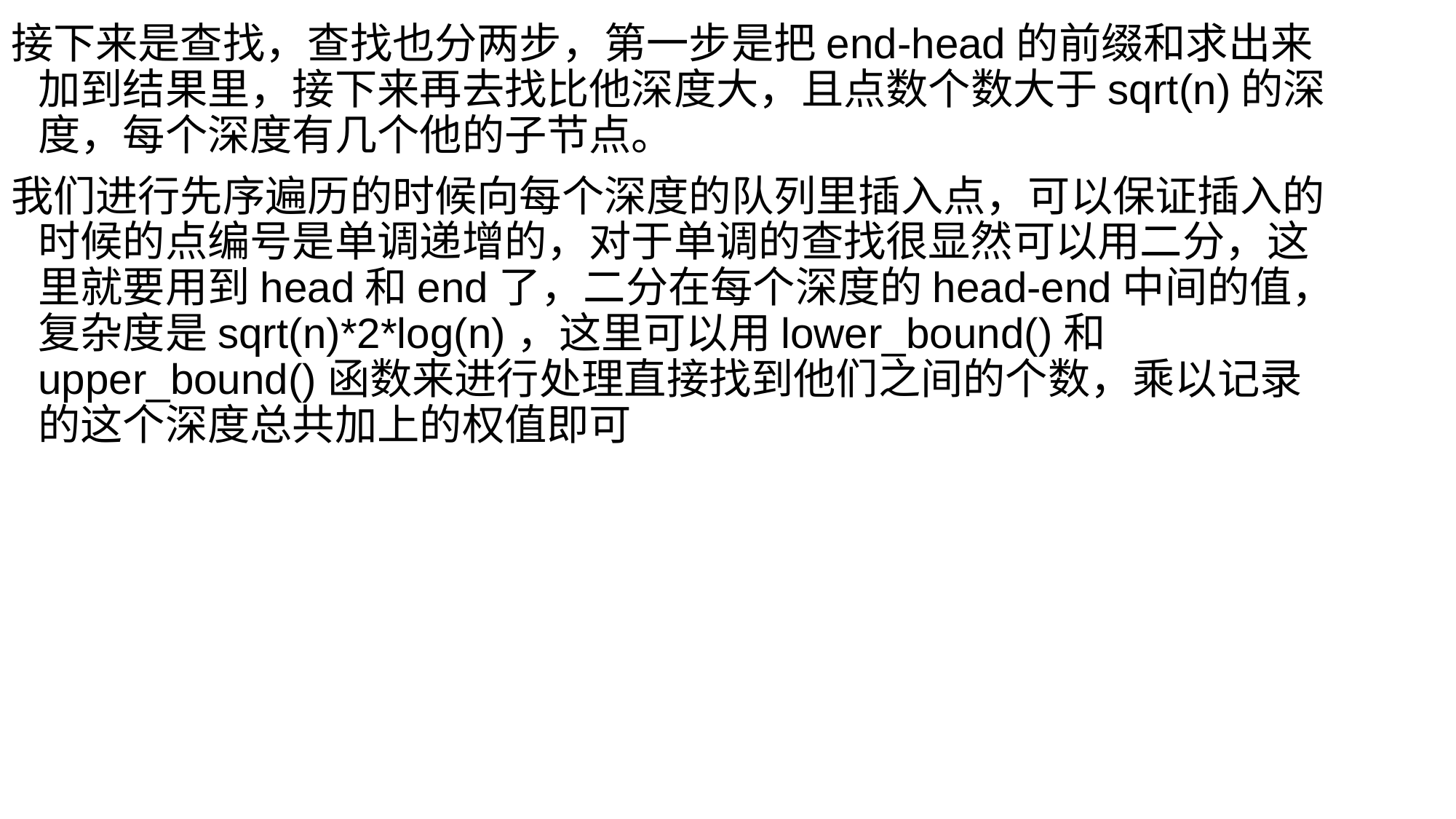

接下来是查找，查找也分两步，第一步是把end-head的前缀和求出来加到结果里，接下来再去找比他深度大，且点数个数大于sqrt(n)的深度，每个深度有几个他的子节点。
我们进行先序遍历的时候向每个深度的队列里插入点，可以保证插入的时候的点编号是单调递增的，对于单调的查找很显然可以用二分，这里就要用到head和end了，二分在每个深度的head-end中间的值，复杂度是sqrt(n)*2*log(n)，这里可以用lower_bound()和upper_bound()函数来进行处理直接找到他们之间的个数，乘以记录的这个深度总共加上的权值即可